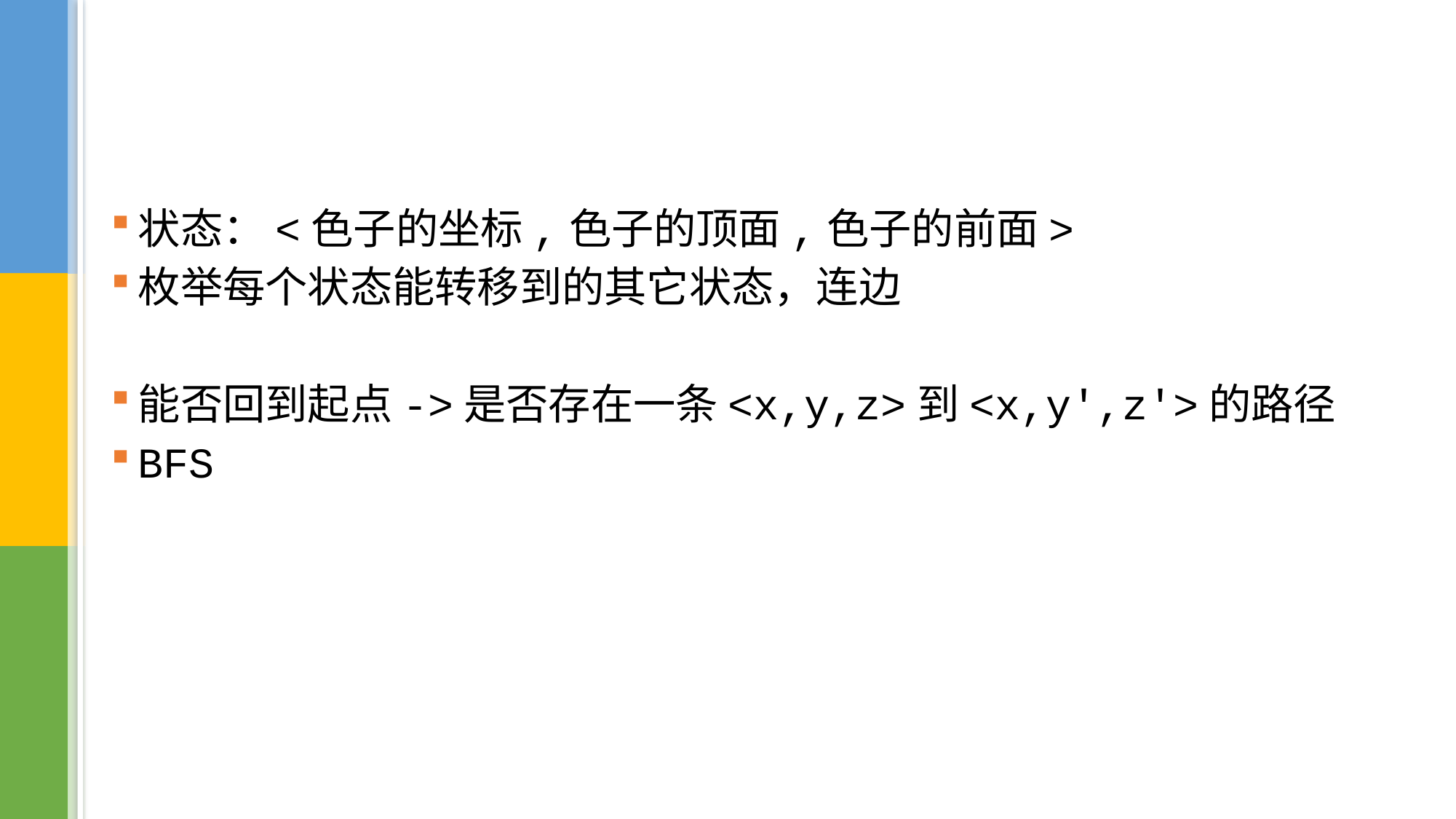

#
状态：<色子的坐标,色子的顶面,色子的前面>
枚举每个状态能转移到的其它状态，连边

能否回到起点->是否存在一条<x,y,z>到<x,y',z'>的路径
BFS